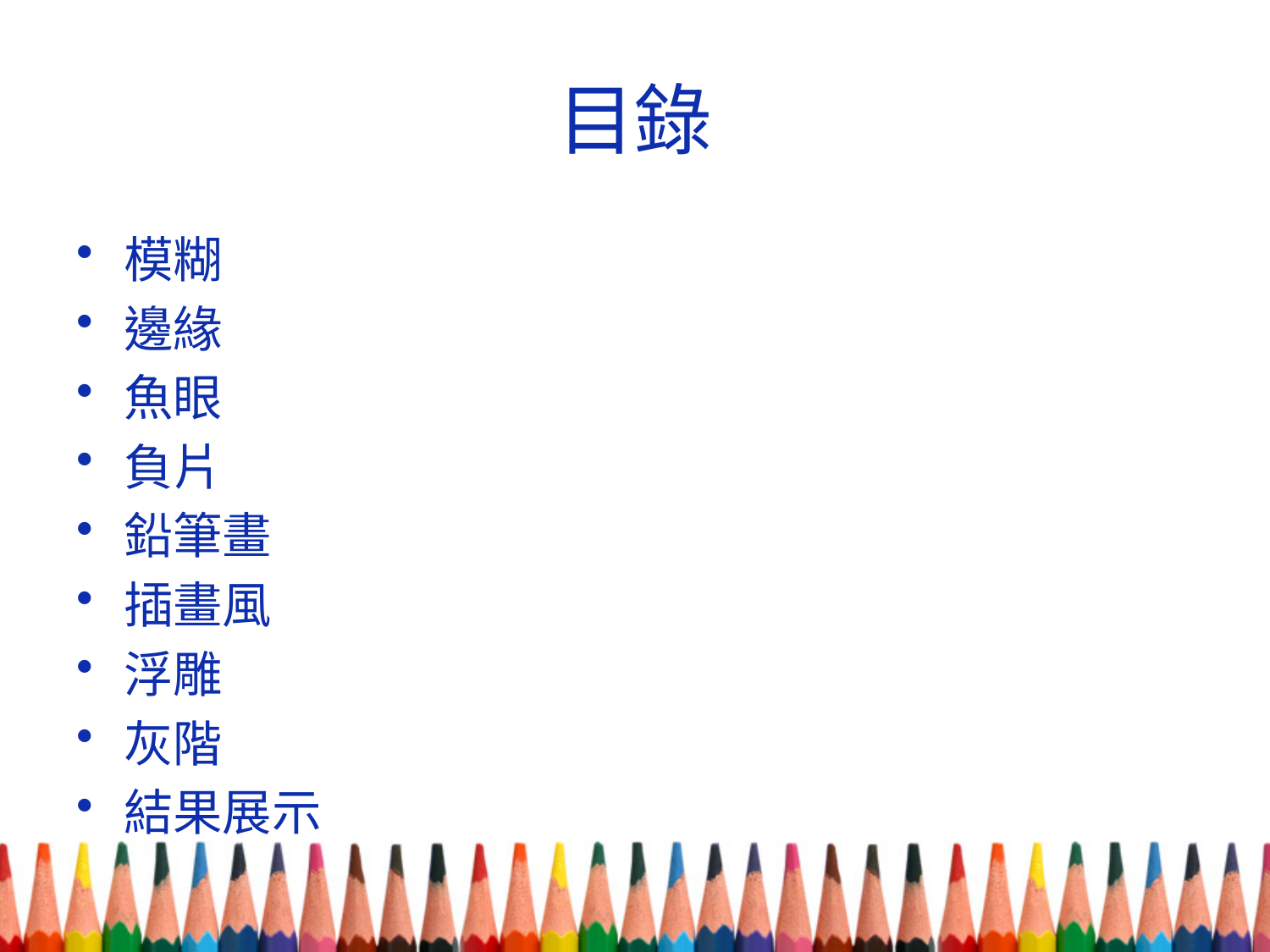

# 目錄
模糊
邊緣
魚眼
負片
鉛筆畫
插畫風
浮雕
灰階
結果展示